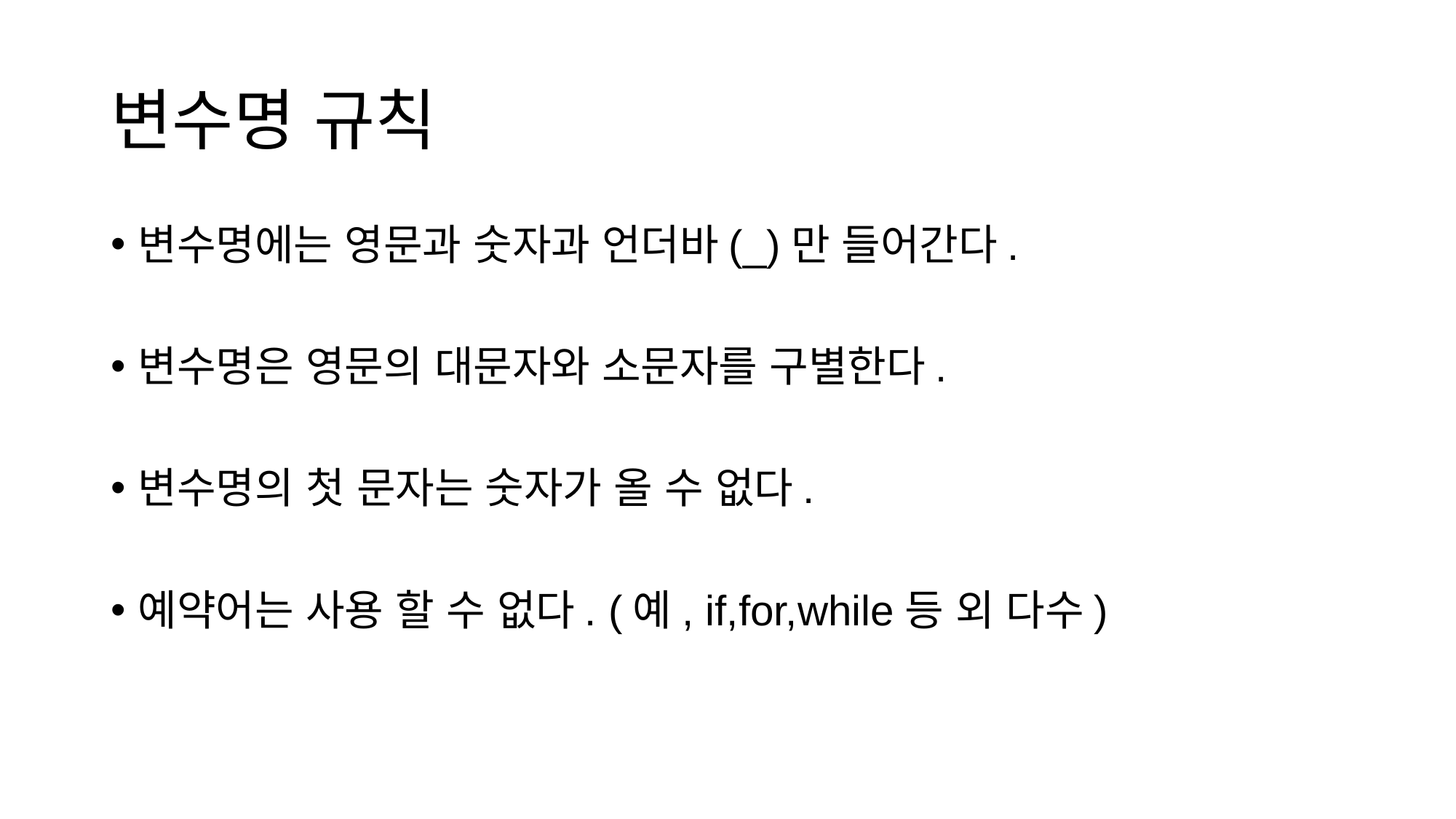

# 변수명 규칙
변수명에는 영문과 숫자과 언더바(_)만 들어간다.

변수명은 영문의 대문자와 소문자를 구별한다.

변수명의 첫 문자는 숫자가 올 수 없다.

예약어는 사용 할 수 없다. (예, if,for,while등 외 다수)